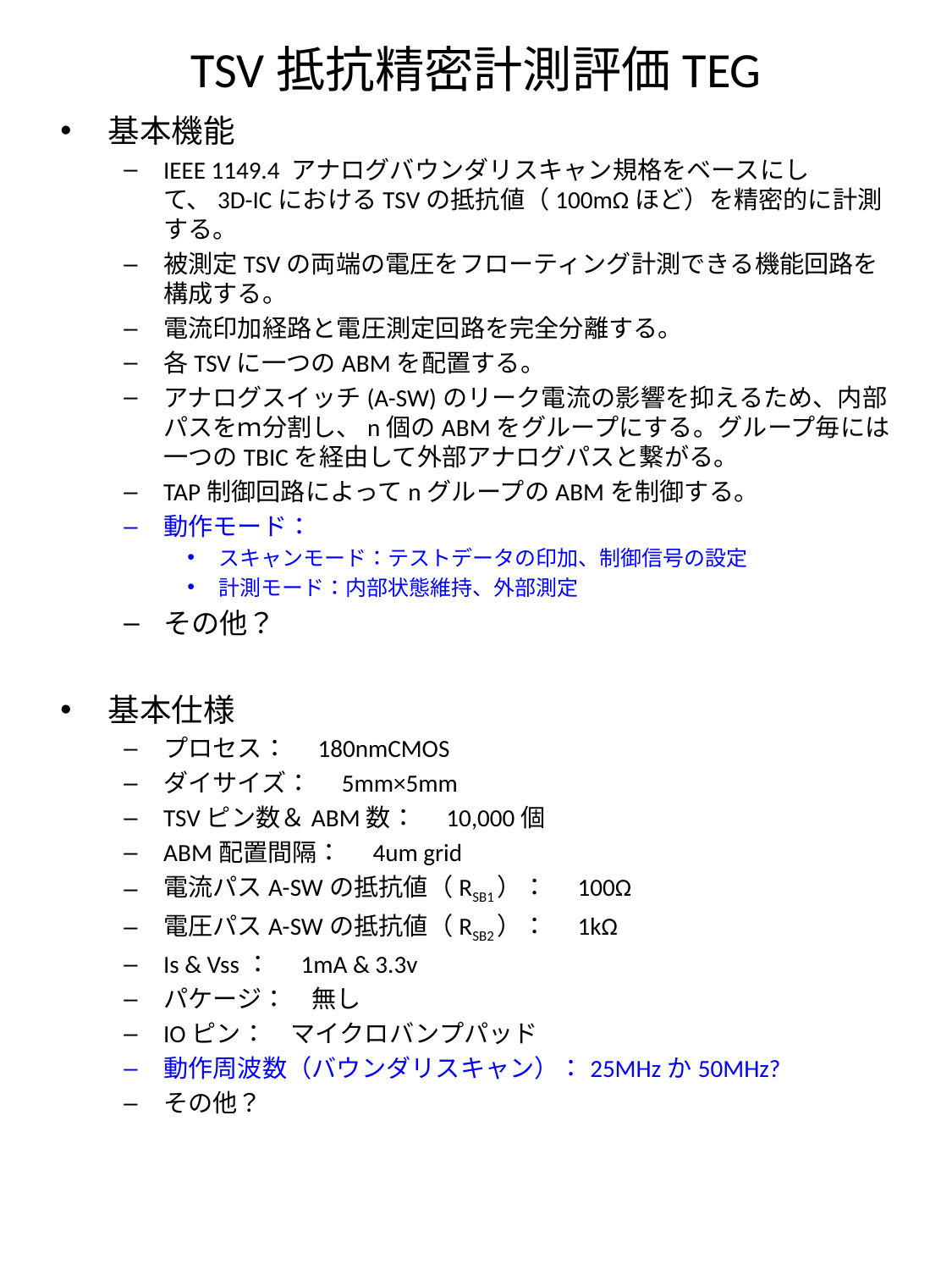

# TSV抵抗精密計測評価TEG
基本機能
IEEE 1149.4 アナログバウンダリスキャン規格をベースにして、3D-ICにおけるTSVの抵抗値（100mΩほど）を精密的に計測する。
被測定TSVの両端の電圧をフローティング計測できる機能回路を構成する。
電流印加経路と電圧測定回路を完全分離する。
各TSVに一つのABMを配置する。
アナログスイッチ(A-SW)のリーク電流の影響を抑えるため、内部パスをｍ分割し、n個のABMをグループにする。グループ毎には一つのTBICを経由して外部アナログパスと繋がる。
TAP制御回路によってnグループのABMを制御する。
動作モード：
スキャンモード：テストデータの印加、制御信号の設定
計測モード：内部状態維持、外部測定
その他？

基本仕様
プロセス：　180nmCMOS
ダイサイズ：　5mm×5mm
TSVピン数＆ABM数：　10,000個
ABM配置間隔：　4um grid
電流パスA-SWの抵抗値（RSB1）：　100Ω
電圧パスA-SWの抵抗値（RSB2）：　1kΩ
Is & Vss：　1mA & 3.3v
パケージ：　無し
IOピン：　マイクロバンプパッド
動作周波数（バウンダリスキャン）：25MHzか50MHz?
その他？